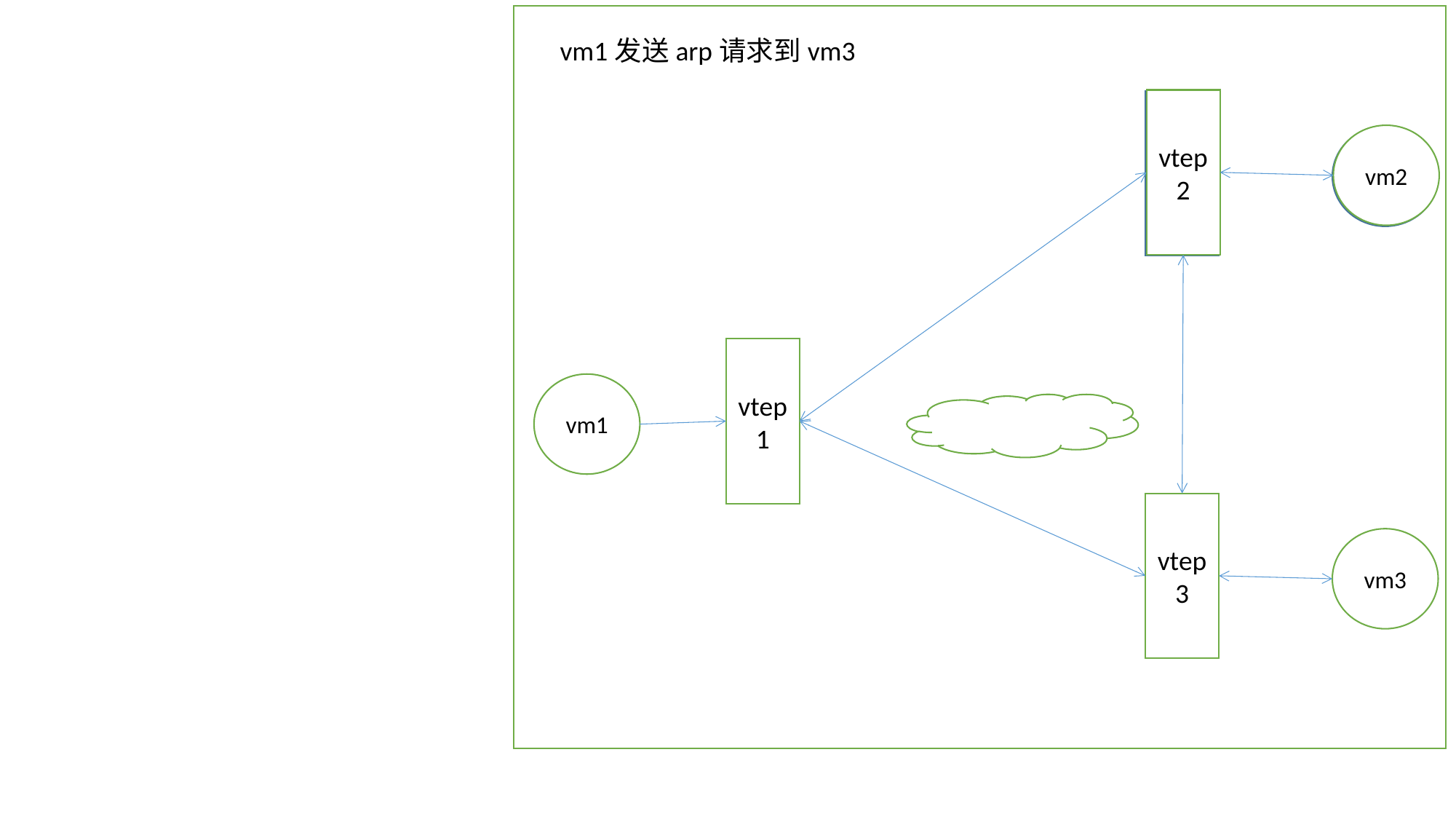

vm1发送arp请求到vm3
vtep2

vm2

vtep1
vm1

vtep3
vm3